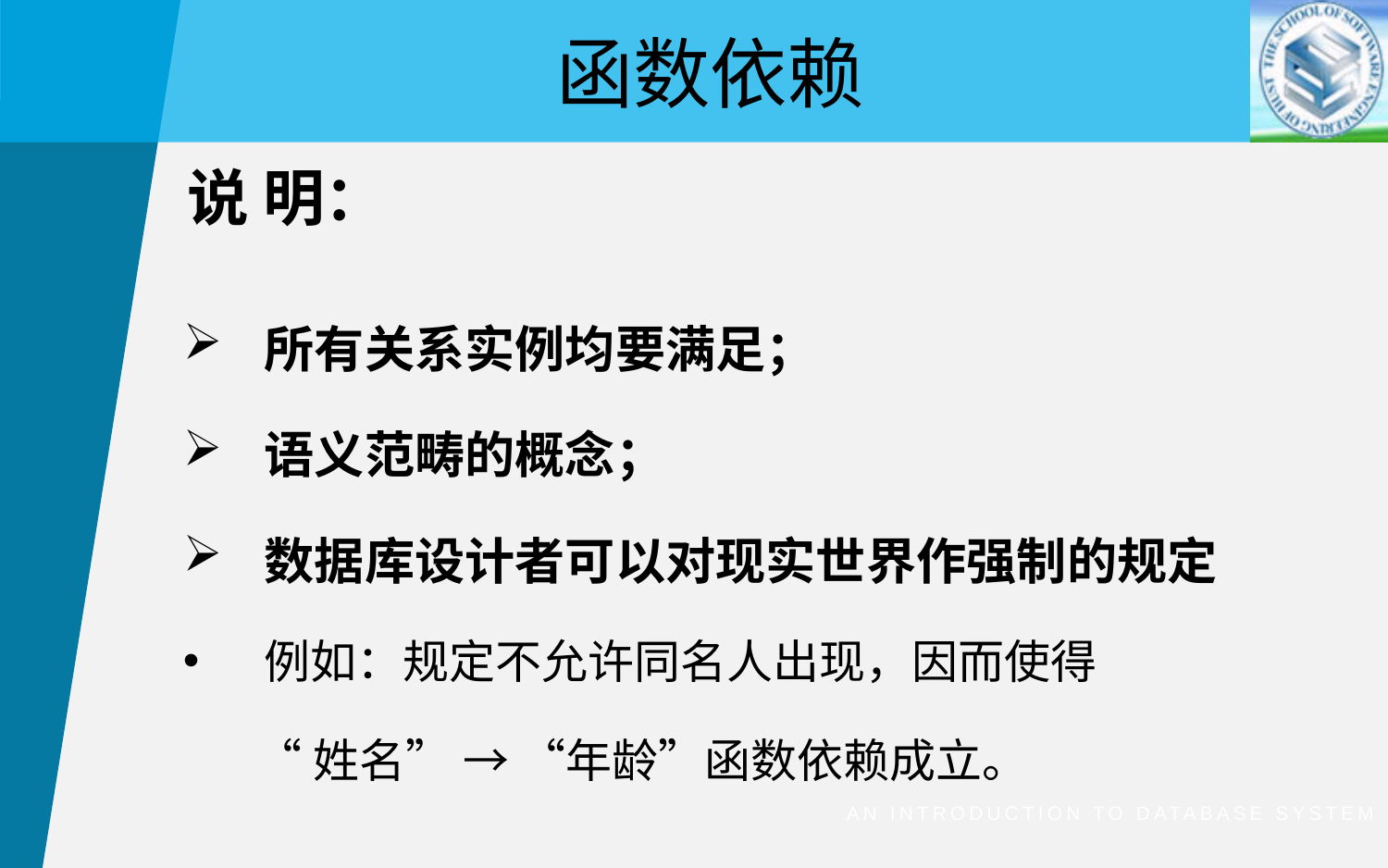

函数依赖
说 明：
所有关系实例均要满足；
语义范畴的概念；
数据库设计者可以对现实世界作强制的规定
例如：规定不允许同名人出现，因而使得
       “姓名” → “年龄”函数依赖成立。
An Introduction to Database System